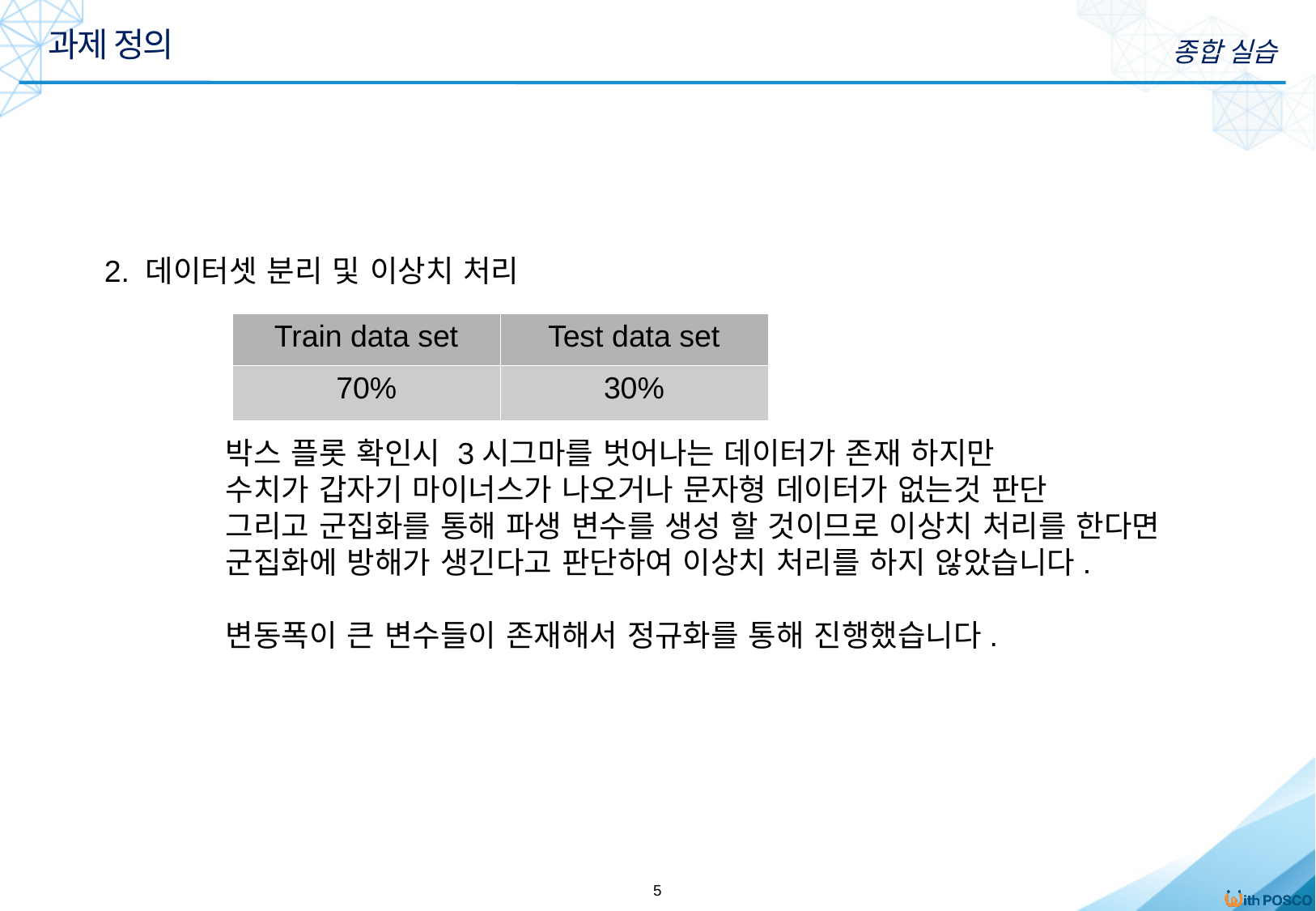

과제 정의
종합 실습
2. 데이터셋 분리 및 이상치 처리

	박스 플롯 확인시 3시그마를 벗어나는 데이터가 존재 하지만
	수치가 갑자기 마이너스가 나오거나 문자형 데이터가 없는것 판단
	그리고 군집화를 통해 파생 변수를 생성 할 것이므로 이상치 처리를 한다면
	군집화에 방해가 생긴다고 판단하여 이상치 처리를 하지 않았습니다.

	변동폭이 큰 변수들이 존재해서 정규화를 통해 진행했습니다.
| Train data set | Test data set |
| --- | --- |
| 70% | 30% |